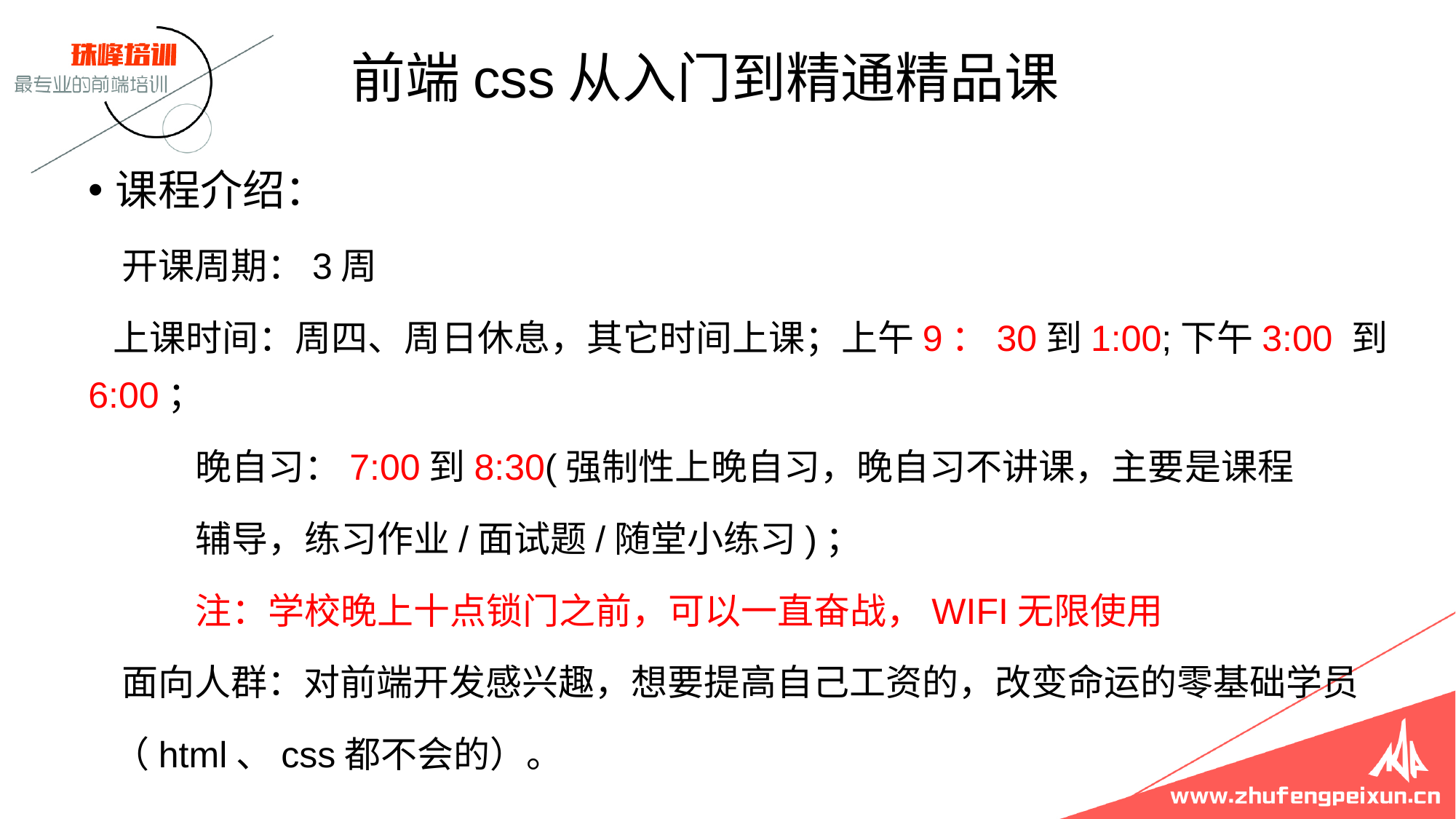

# 前端css从入门到精通精品课
课程介绍：
   开课周期：3周
  上课时间：周四、周日休息，其它时间上课；上午9：30到1:00;下午3:00 到6:00；
            晚自习：7:00到8:30(强制性上晚自习，晚自习不讲课，主要是课程
            辅导，练习作业/面试题/随堂小练习)；
            注：学校晚上十点锁门之前，可以一直奋战，WIFI无限使用
   面向人群：对前端开发感兴趣，想要提高自己工资的，改变命运的零基础学员
  （html、css都不会的）。